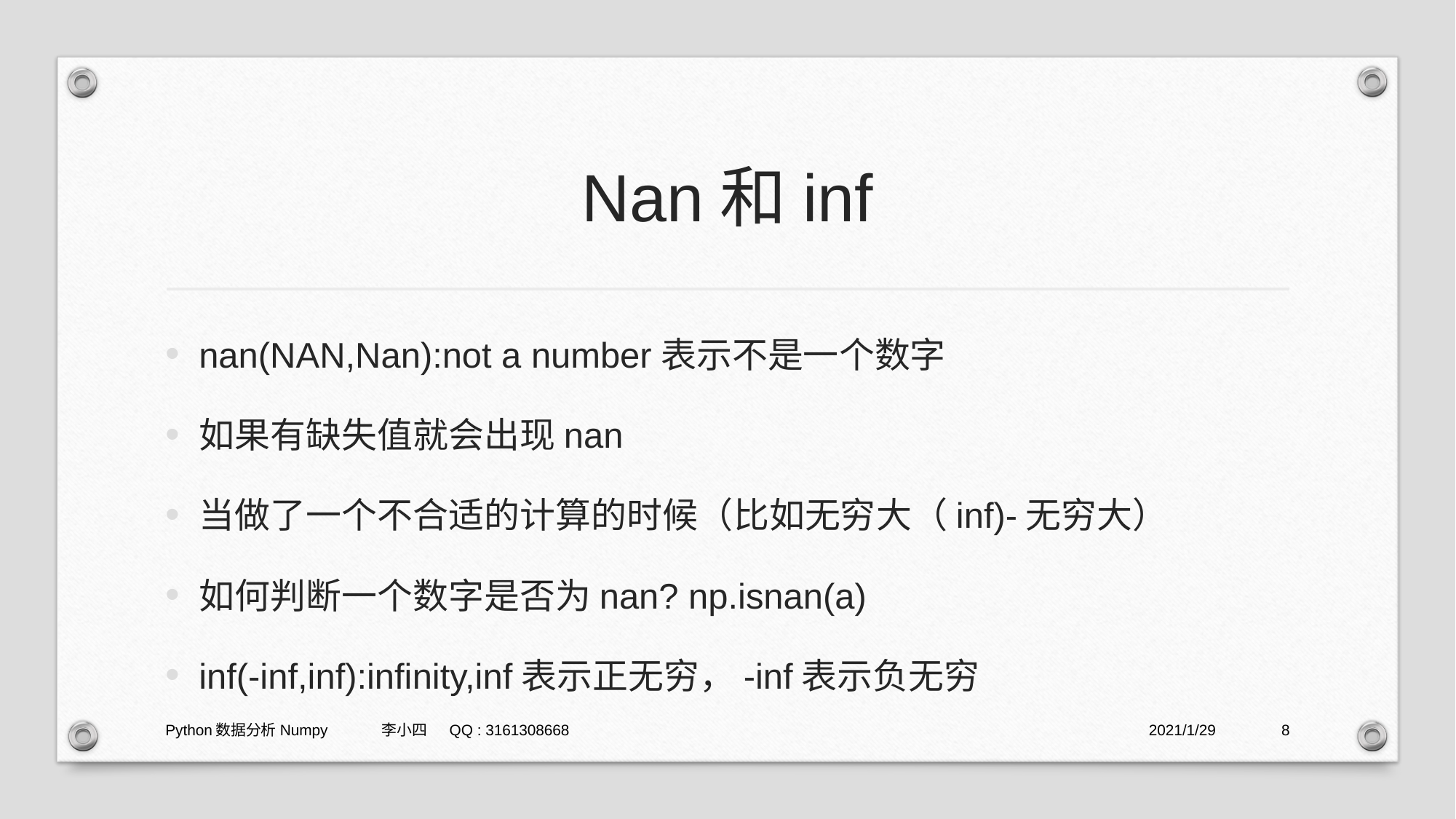

# Nan和inf
nan(NAN,Nan):not a number表示不是一个数字
如果有缺失值就会出现nan
当做了一个不合适的计算的时候（比如无穷大（inf)-无穷大）
如何判断一个数字是否为nan? np.isnan(a)
inf(-inf,inf):infinity,inf表示正无穷，-inf表示负无穷
Python数据分析Numpy            李小四    QQ : 3161308668
2021/1/29
8